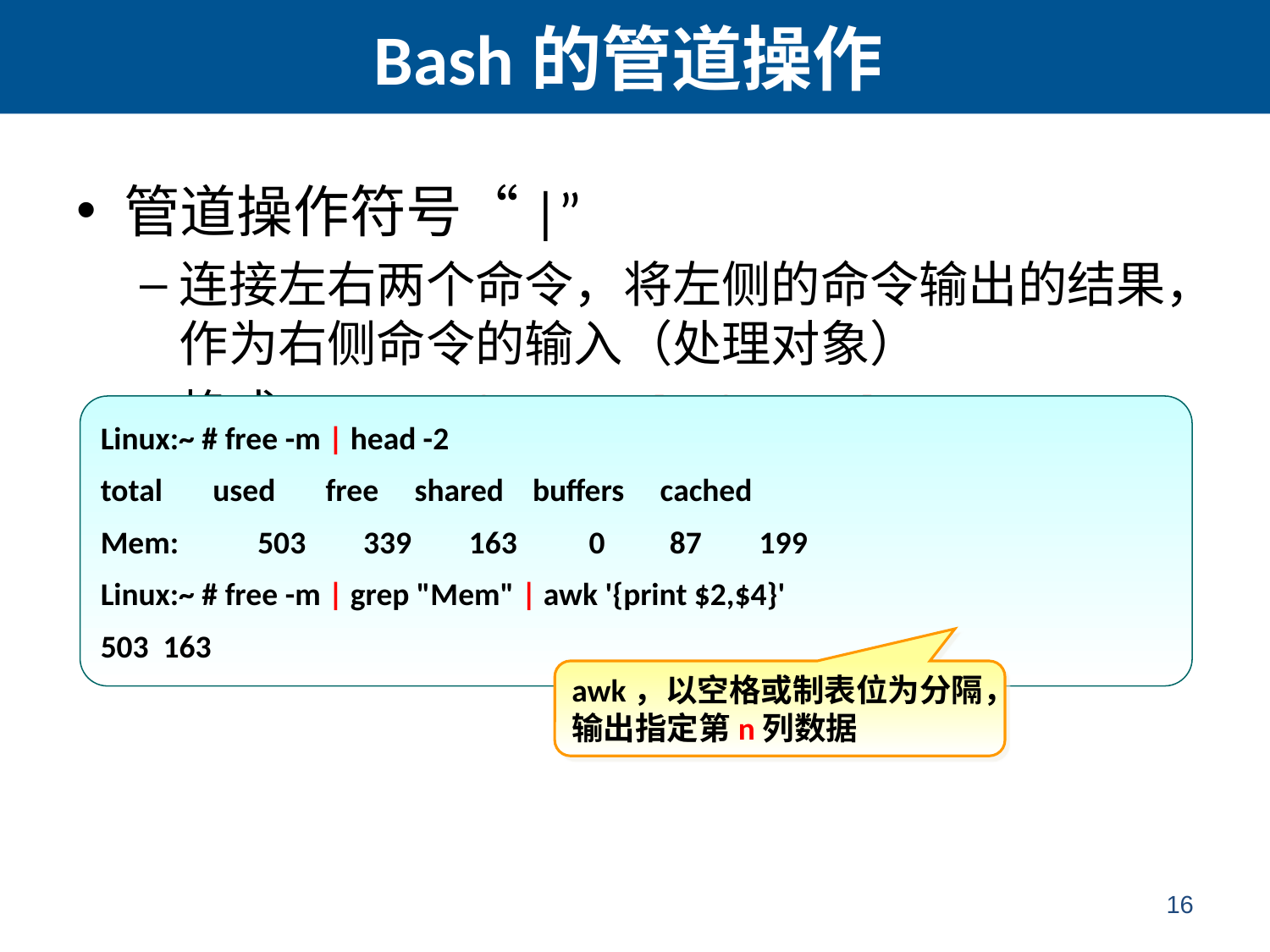

# Bash的管道操作
管道操作符号“|”
连接左右两个命令，将左侧的命令输出的结果，作为右侧命令的输入（处理对象）
格式：cmd1  |  cmd2  [... | cmdn]
Linux:~ # free -m | head -2
total       used       free     shared    buffers     cached
Mem:           503        339        163          0         87        199
Linux:~ # free -m | grep "Mem" | awk '{print $2,$4}'
503  163
awk，以空格或制表位为分隔，输出指定第n列数据
16